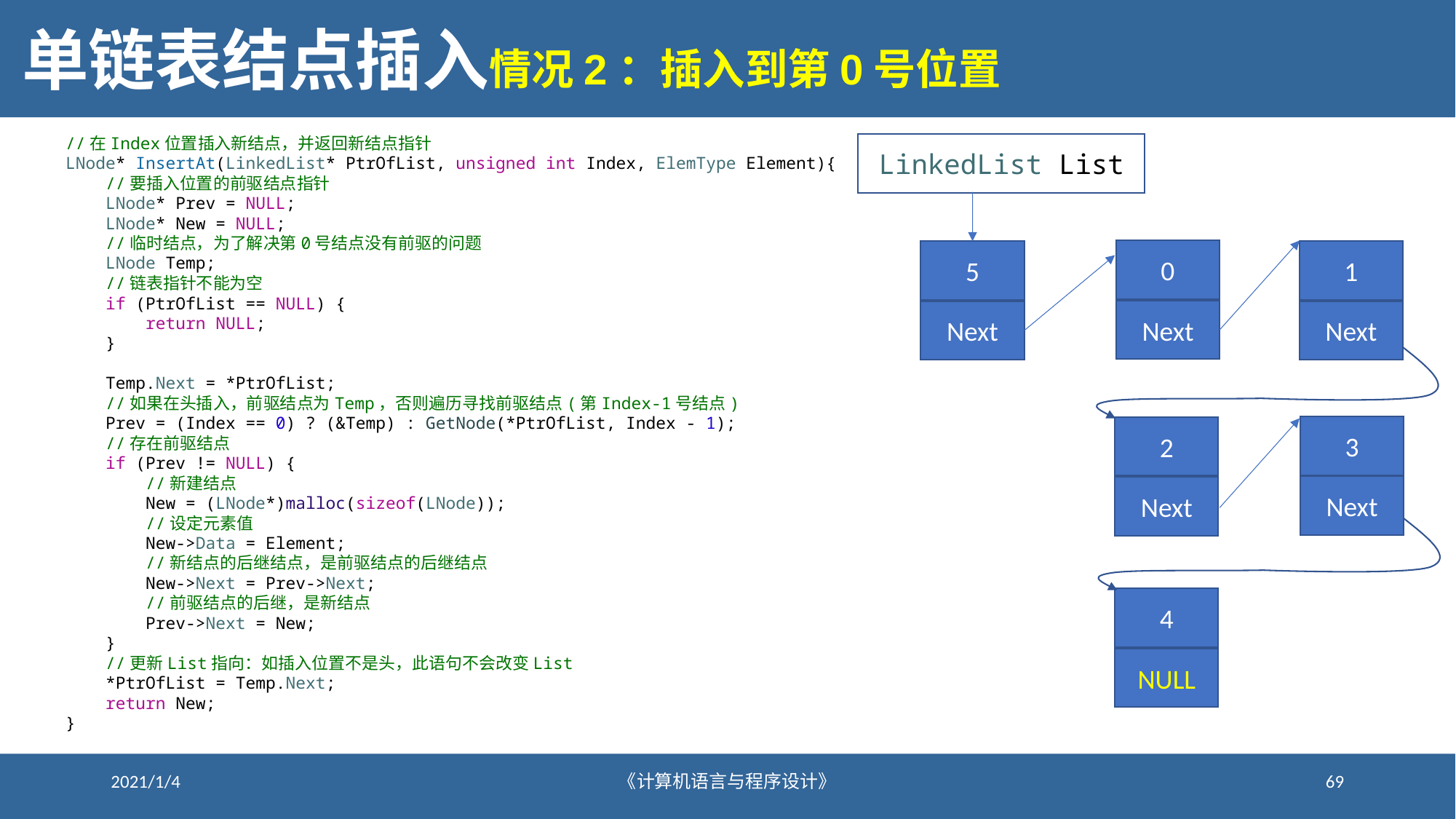

# 单链表结点插入情况2：插入到第0号位置
//在Index位置插入新结点，并返回新结点指针
LNode* InsertAt(LinkedList* PtrOfList, unsigned int Index, ElemType Element){
    //要插入位置的前驱结点指针
    LNode* Prev = NULL;
    LNode* New = NULL;
    //临时结点，为了解决第0号结点没有前驱的问题
    LNode Temp;
    //链表指针不能为空
    if (PtrOfList == NULL) {
        return NULL;
    }

    Temp.Next = *PtrOfList;
    //如果在头插入，前驱结点为Temp，否则遍历寻找前驱结点(第Index-1号结点)
    Prev = (Index == 0) ? (&Temp) : GetNode(*PtrOfList, Index - 1);
    //存在前驱结点
    if (Prev != NULL) {
        //新建结点
        New = (LNode*)malloc(sizeof(LNode));
        //设定元素值
        New->Data = Element;
        //新结点的后继结点，是前驱结点的后继结点
        New->Next = Prev->Next;
        //前驱结点的后继，是新结点
        Prev->Next = New;
    }
    //更新List指向：如插入位置不是头，此语句不会改变List
    *PtrOfList = Temp.Next;
    return New;
}
LinkedList List
0
Next
5
Next
1
Next

3
Next
2
Next

4
NULL
2021/1/4
《计算机语言与程序设计》
69